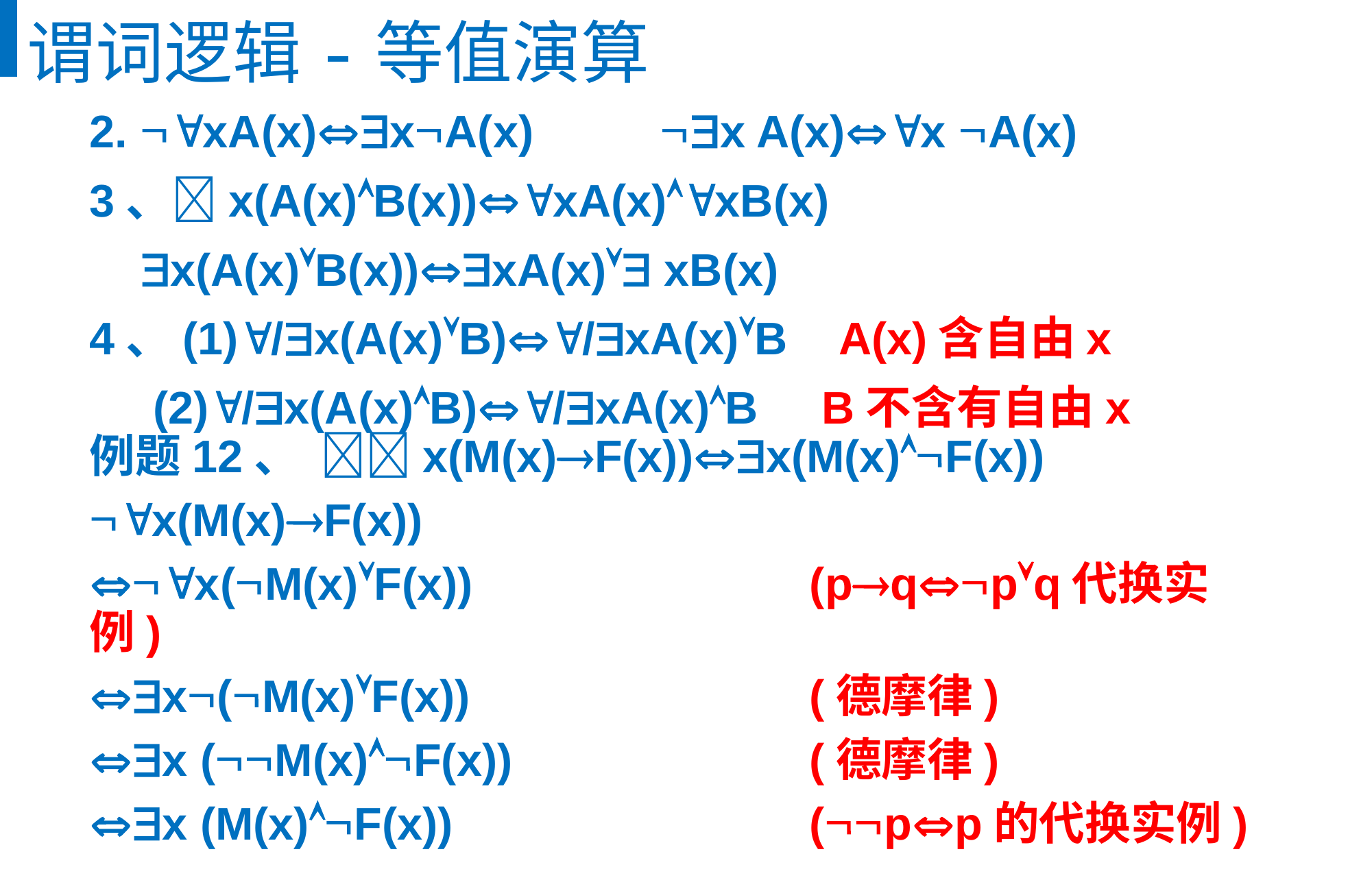

谓词逻辑-等值演算
2. ¬∀xA(x)⇔∃x¬A(x)          ¬∃x A(x)⇔∀x ¬A(x)
3、∀x(A(x)∧B(x))⇔∀xA(x)∧∀xB(x)
    ∃x(A(x)∨B(x))⇔∃xA(x)∨∃ xB(x)
4、(1)∀/∃x(A(x)∨B)⇔∀/∃xA(x)∨B    A(x)含自由x
     (2)∀/∃x(A(x)∧B)⇔∀/∃xA(x)∧B     B不含有自由x
例题12、  ¬∀x(M(x)→F(x))⇔∃x(M(x)∧¬F(x))
¬∀x(M(x)→F(x))
⇔¬∀x(¬M(x)∨F(x))  				(p→q⇔¬p∨q代换实例)
⇔∃x¬(¬M(x)∨F(x))				(德摩律)
⇔∃x (¬¬M(x)∧¬F(x)) 			(德摩律)
⇔∃x (M(x)∧¬F(x))	     			(¬¬p⇔p的代换实例)